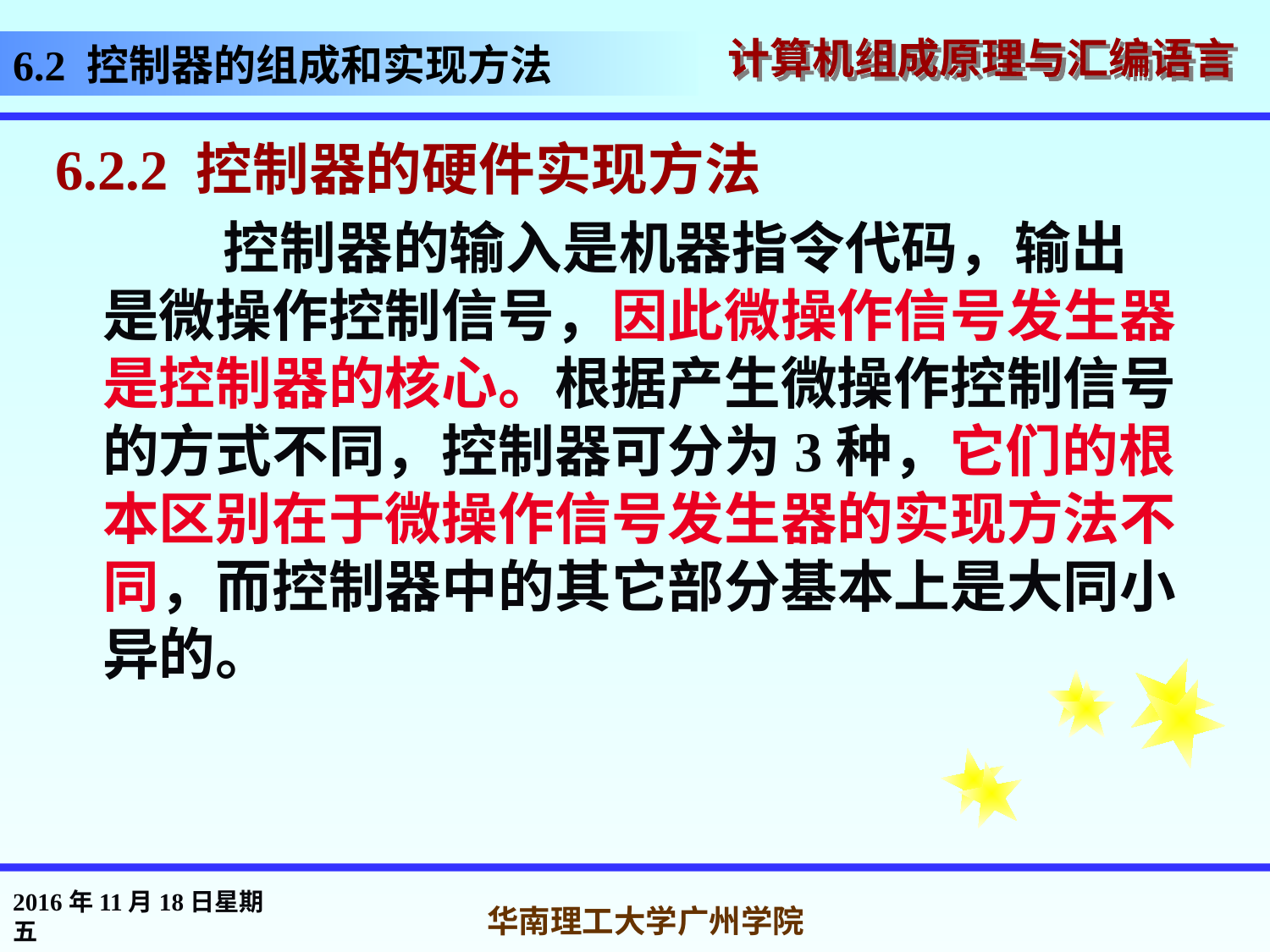

# 6.2 控制器的组成和实现方法
6.2.2 控制器的硬件实现方法
            控制器的输入是机器指令代码，输出是微操作控制信号，因此微操作信号发生器是控制器的核心。根据产生微操作控制信号的方式不同，控制器可分为3种，它们的根本区别在于微操作信号发生器的实现方法不同，而控制器中的其它部分基本上是大同小异的。
2016年11月18日星期五
华南理工大学广州学院